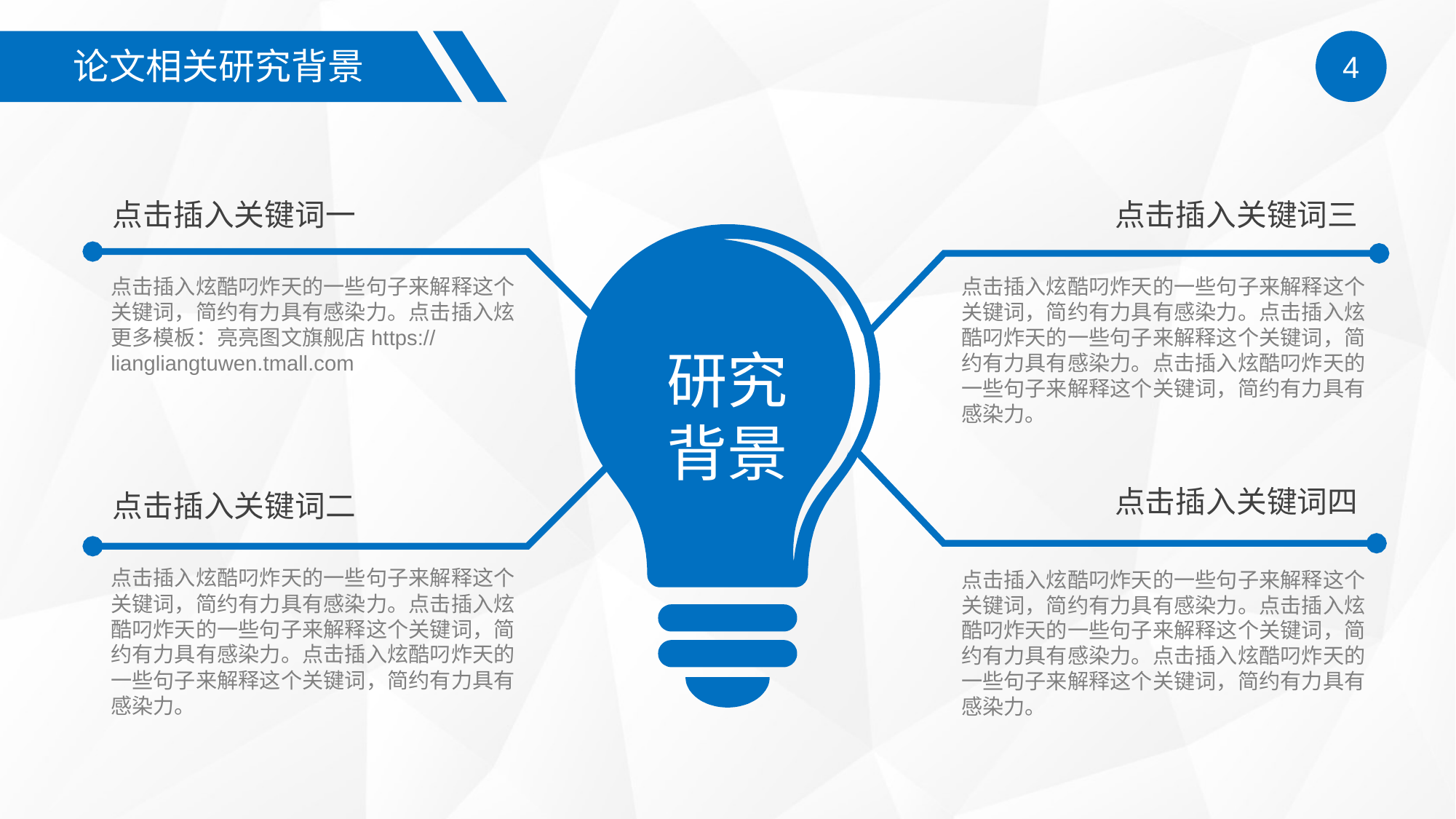

4
论文相关研究背景
点击插入关键词一
点击插入关键词三

研究背景

点击插入炫酷叼炸天的一些句子来解释这个关键词，简约有力具有感染力。点击插入炫更多模板：亮亮图文旗舰店https://liangliangtuwen.tmall.com
点击插入炫酷叼炸天的一些句子来解释这个关键词，简约有力具有感染力。点击插入炫酷叼炸天的一些句子来解释这个关键词，简约有力具有感染力。点击插入炫酷叼炸天的一些句子来解释这个关键词，简约有力具有感染力。

点击插入关键词四
点击插入关键词二
点击插入炫酷叼炸天的一些句子来解释这个关键词，简约有力具有感染力。点击插入炫酷叼炸天的一些句子来解释这个关键词，简约有力具有感染力。点击插入炫酷叼炸天的一些句子来解释这个关键词，简约有力具有感染力。
点击插入炫酷叼炸天的一些句子来解释这个关键词，简约有力具有感染力。点击插入炫酷叼炸天的一些句子来解释这个关键词，简约有力具有感染力。点击插入炫酷叼炸天的一些句子来解释这个关键词，简约有力具有感染力。